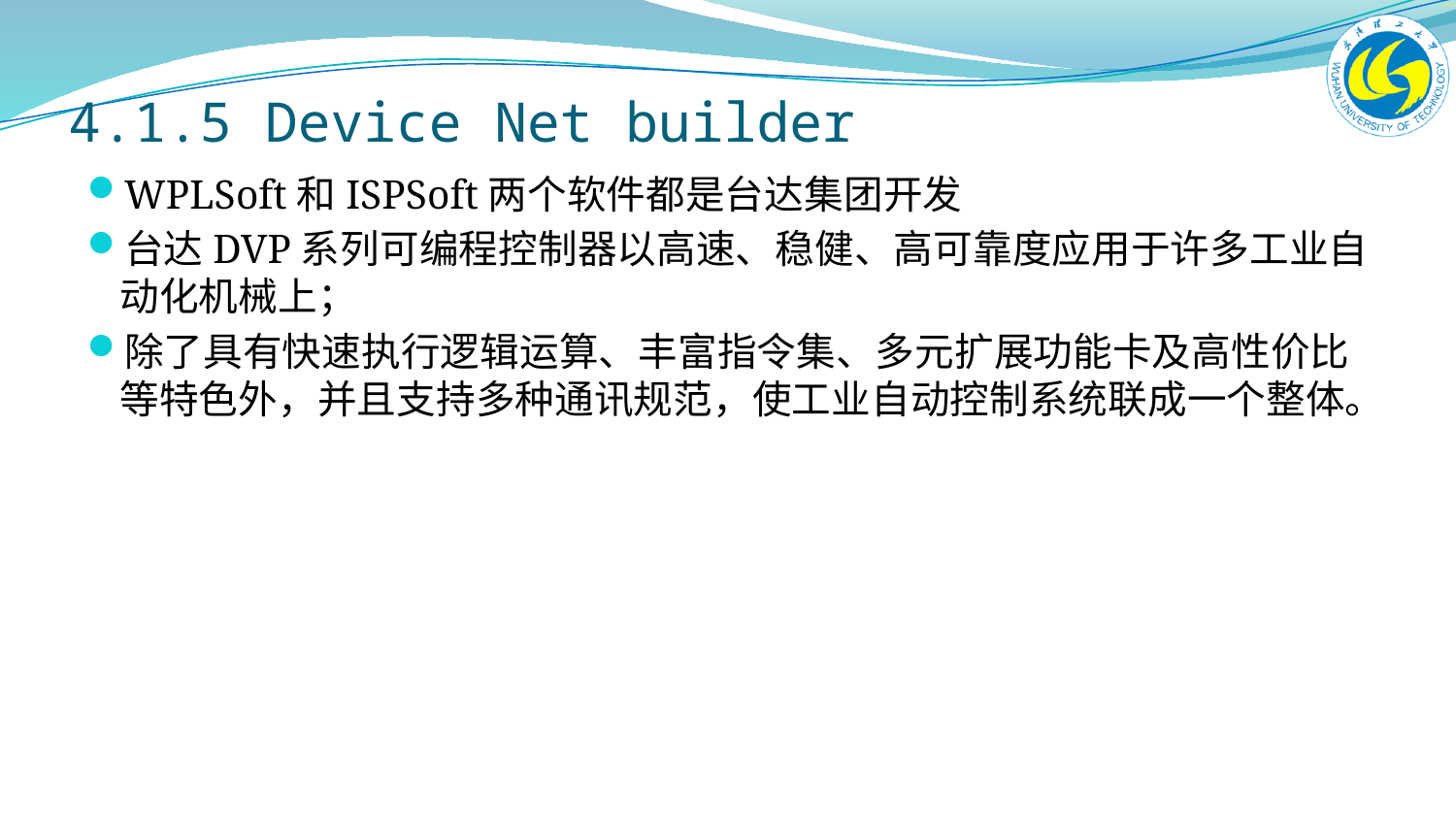

# 4.1.5 Device Net builder
WPLSoft和ISPSoft两个软件都是台达集团开发
台达DVP系列可编程控制器以高速、稳健、高可靠度应用于许多工业自动化机械上；
除了具有快速执行逻辑运算、丰富指令集、多元扩展功能卡及高性价比等特色外，并且支持多种通讯规范，使工业自动控制系统联成一个整体。